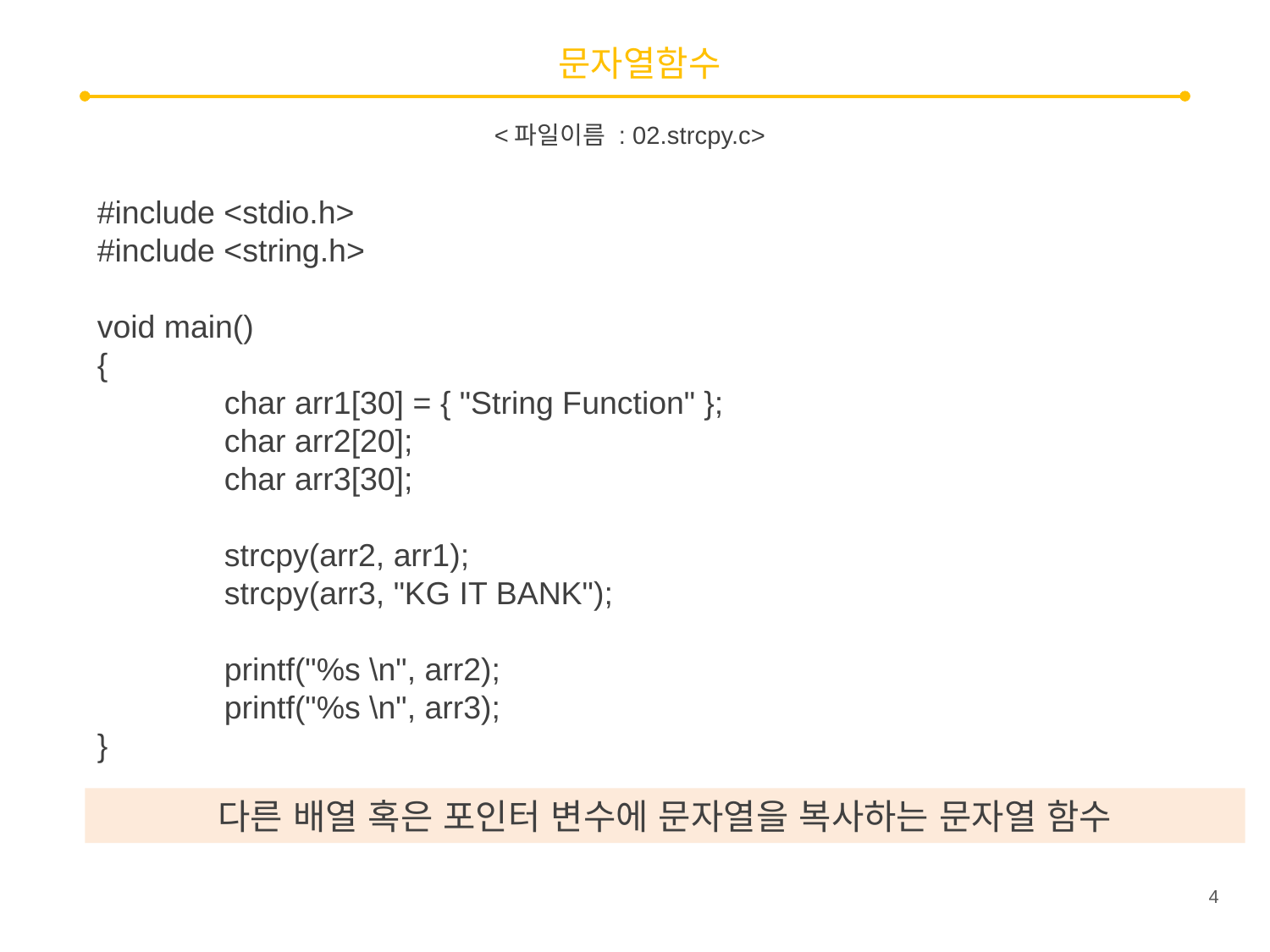

# 문자열함수
<파일이름 : 02.strcpy.c>
#include <stdio.h>
#include <string.h>

void main()
{
	char arr1[30] = { "String Function" };
	char arr2[20];
	char arr3[30];

	strcpy(arr2, arr1);
	strcpy(arr3, "KG IT BANK");

	printf("%s \n", arr2);
	printf("%s \n", arr3);
}
다른 배열 혹은 포인터 변수에 문자열을 복사하는 문자열 함수